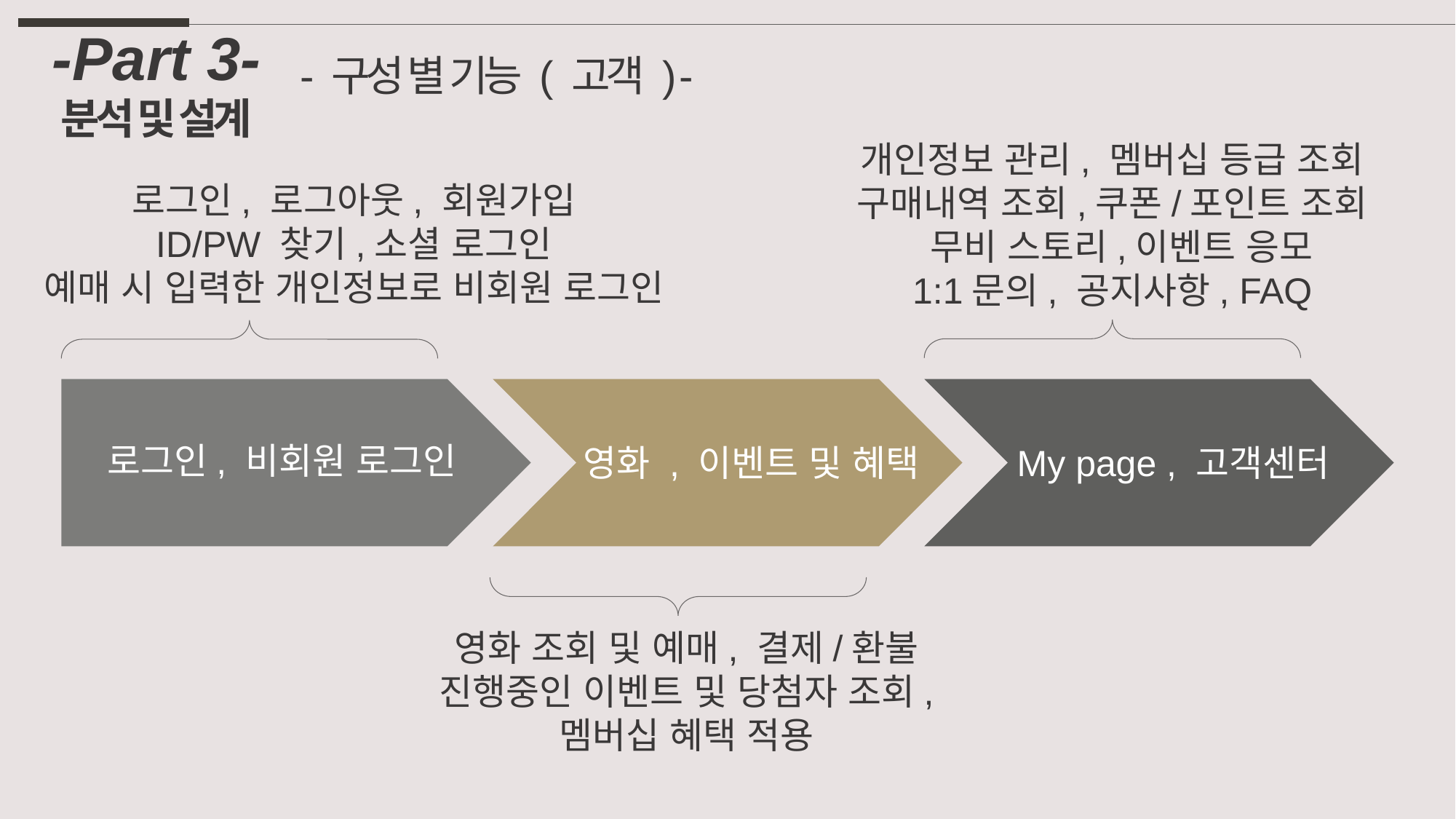

-Part 3-
분석 및 설계
- 구성 별 기능 ( 고객 ) -
개인정보 관리, 멤버십 등급 조회
구매내역 조회,쿠폰/포인트 조회
 무비 스토리,이벤트 응모
1:1문의, 공지사항, FAQ

로그인, 로그아웃, 회원가입
ID/PW 찾기,소셜 로그인
예매 시 입력한 개인정보로 비회원 로그인

로그인, 비회원 로그인
My page , 고객센터
영화 , 이벤트 및 혜택
영화 조회 및 예매, 결제/환불
진행중인 이벤트 및 당첨자 조회,
멤버십 혜택 적용